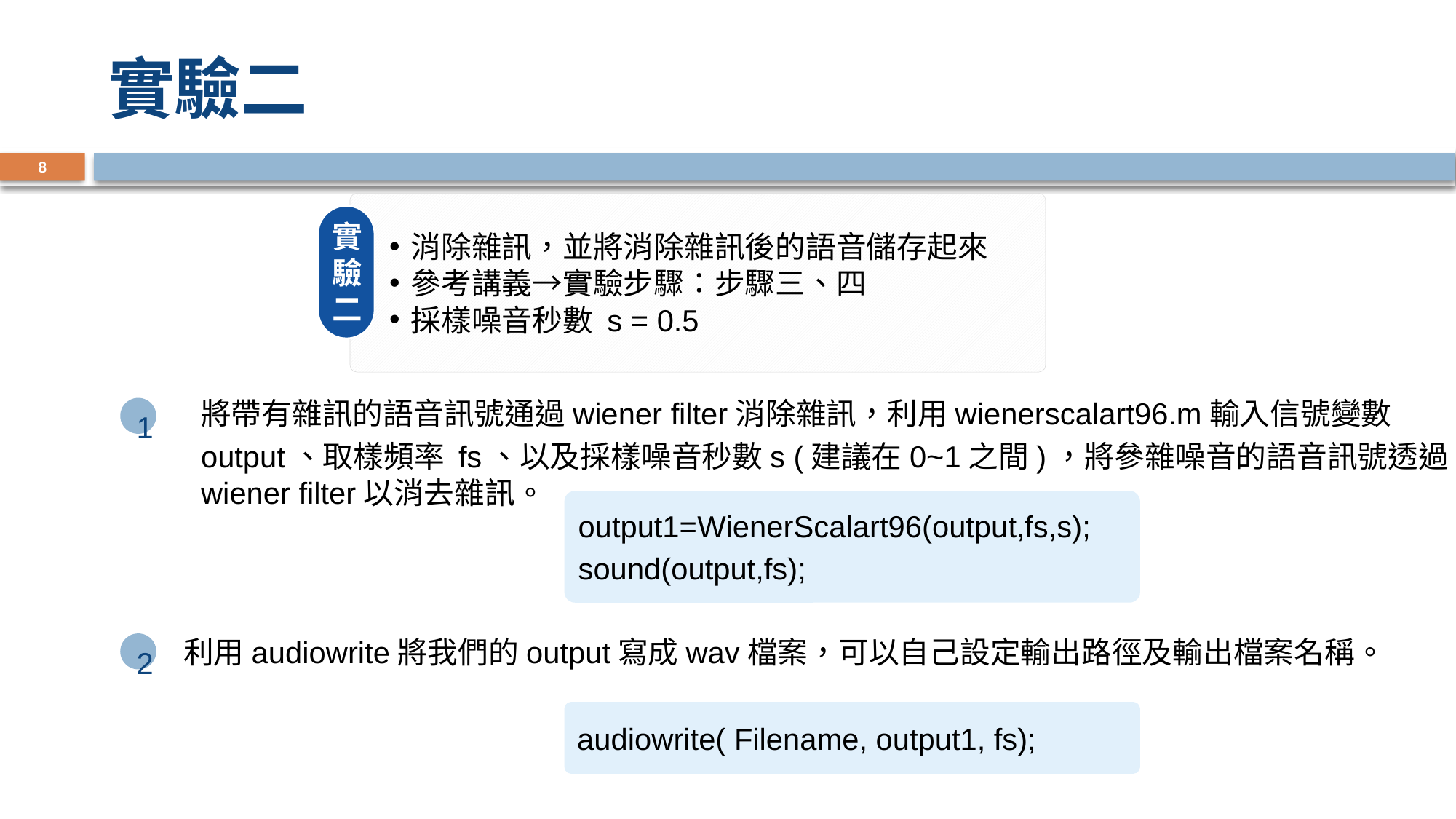

實驗二
消除雜訊，並將消除雜訊後的語音儲存起來
參考講義→實驗步驟：步驟三、四
採樣噪音秒數 s = 0.5
# 實驗二
8
將帶有雜訊的語音訊號通過wiener filter消除雜訊，利用wienerscalart96.m輸入信號變數
output、取樣頻率 fs、以及採樣噪音秒數s (建議在0~1之間)，將參雜噪音的語音訊號透過wiener filter以消去雜訊。
1
output1=WienerScalart96(output,fs,s);
sound(output,fs);
利用audiowrite將我們的output寫成wav檔案，可以自己設定輸出路徑及輸出檔案名稱。
2
audiowrite( Filename, output1, fs);